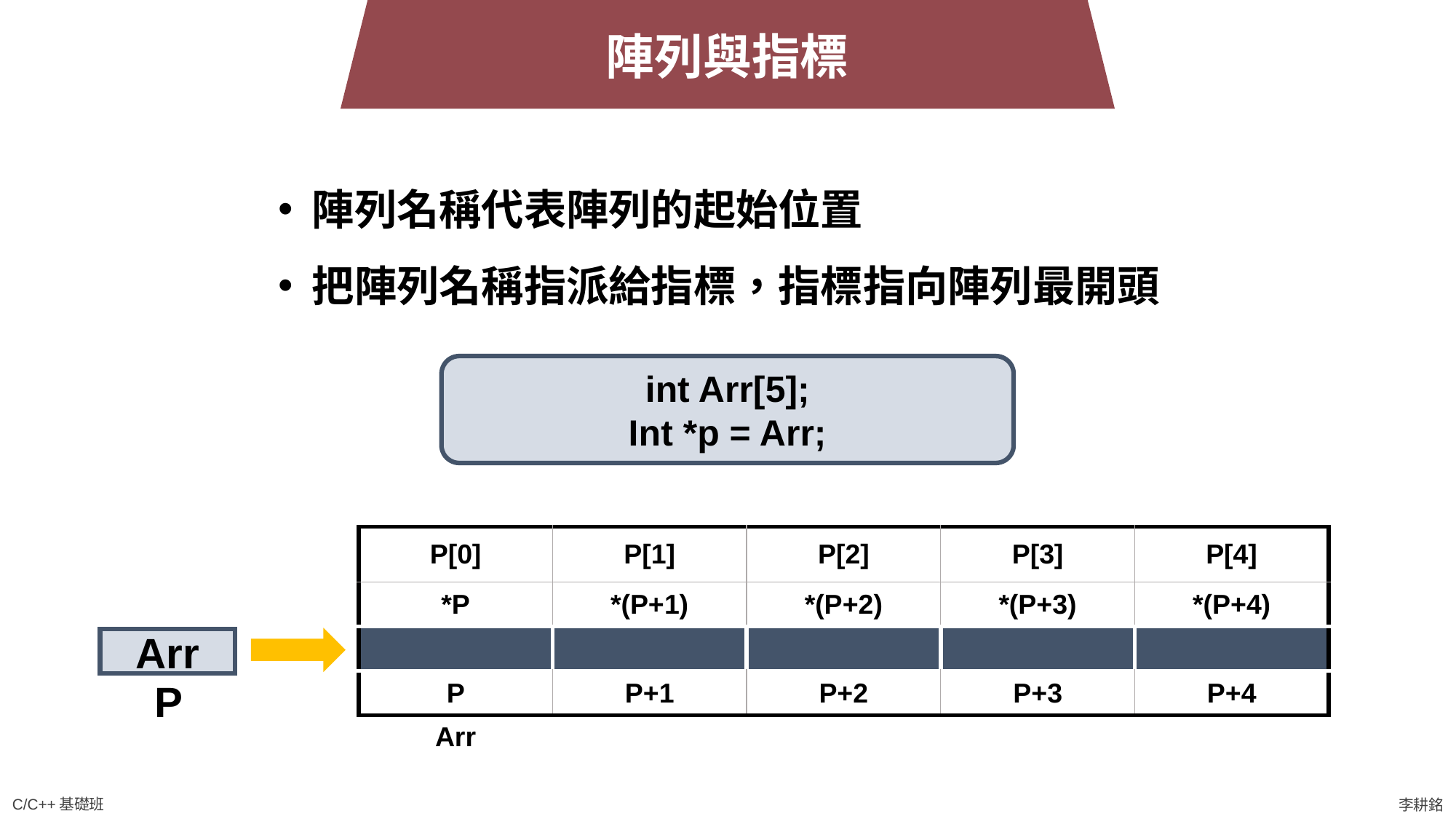

陣列與指標
陣列名稱代表陣列的起始位置
把陣列名稱指派給指標，指標指向陣列最開頭
int Arr[5];
Int *p = Arr;
| P[0] | P[1] | P[2] | P[3] | P[4] |
| --- | --- | --- | --- | --- |
| \*P | \*(P+1) | \*(P+2) | \*(P+3) | \*(P+4) |
|  |  |  |  |  |
| P | P+1 | P+2 | P+3 | P+4 |
| Arr |  |  |  |  |

Arr
P
C/C++基礎班
李耕銘